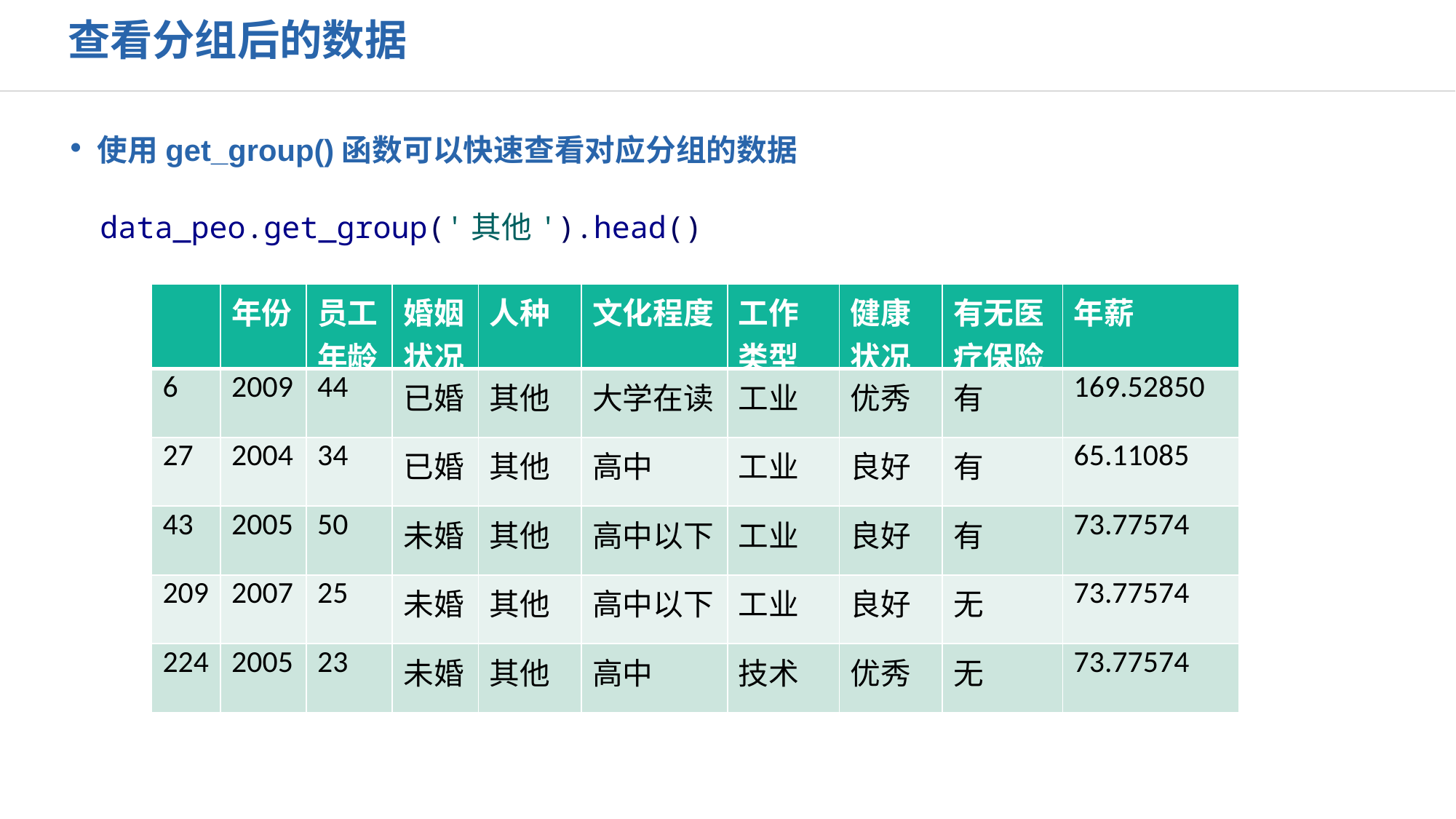

查看分组后的数据
使用get_group()函数可以快速查看对应分组的数据

data_peo.get_group('其他').head()
|  | 年份 | 员工年龄 | 婚姻状况 | 人种 | 文化程度 | 工作类型 | 健康状况 | 有无医疗保险 | 年薪 |
| --- | --- | --- | --- | --- | --- | --- | --- | --- | --- |
| 6 | 2009 | 44 | 已婚 | 其他 | 大学在读 | 工业 | 优秀 | 有 | 169.52850 |
| 27 | 2004 | 34 | 已婚 | 其他 | 高中 | 工业 | 良好 | 有 | 65.11085 |
| 43 | 2005 | 50 | 未婚 | 其他 | 高中以下 | 工业 | 良好 | 有 | 73.77574 |
| 209 | 2007 | 25 | 未婚 | 其他 | 高中以下 | 工业 | 良好 | 无 | 73.77574 |
| 224 | 2005 | 23 | 未婚 | 其他 | 高中 | 技术 | 优秀 | 无 | 73.77574 |